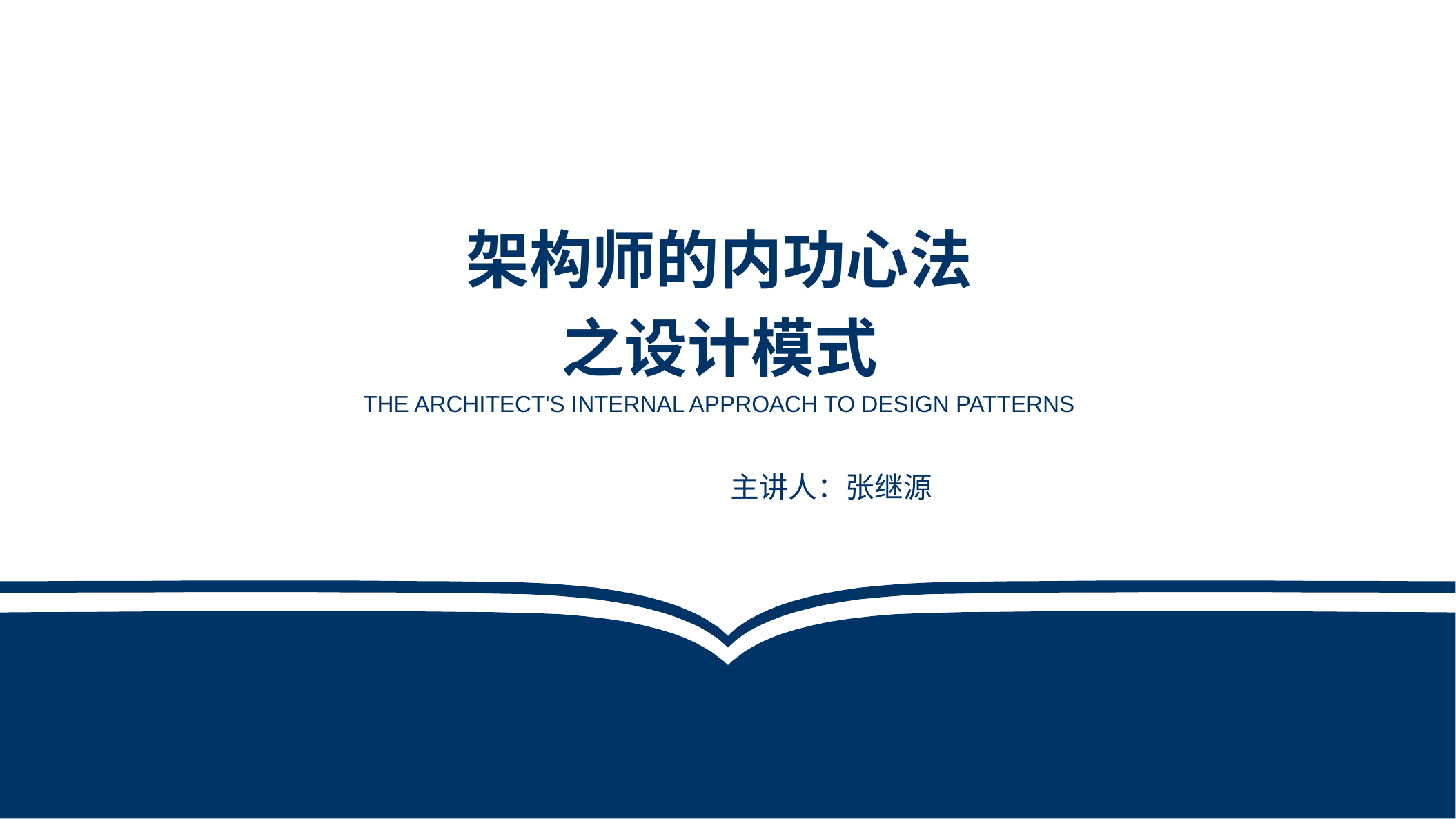

架构师的内功心法
之设计模式
The architect's internal approach to design patterns
主讲人：张继源